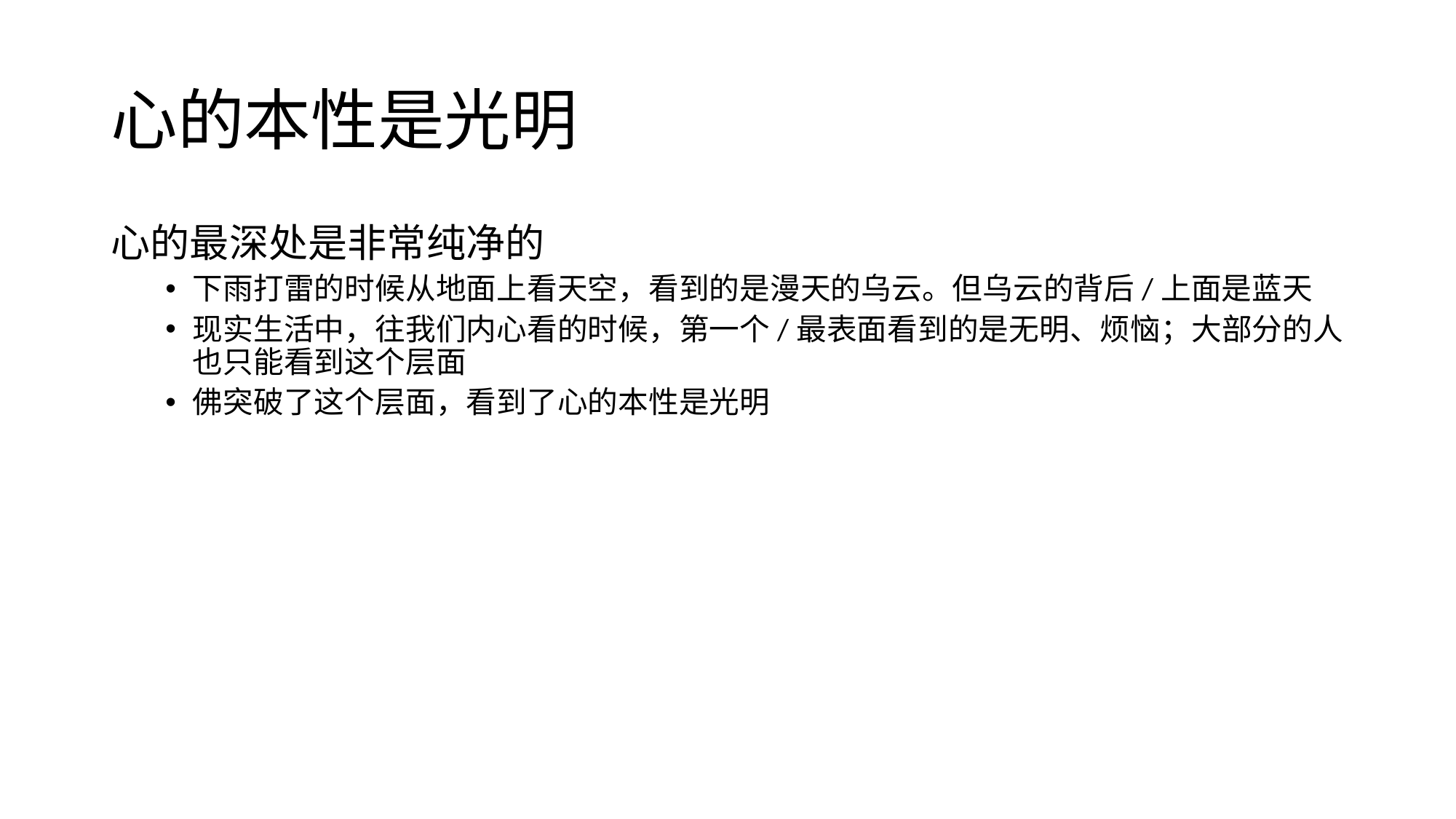

# 心的本性是光明
心的最深处是非常纯净的
下雨打雷的时候从地面上看天空，看到的是漫天的乌云。但乌云的背后/上面是蓝天
现实生活中，往我们内心看的时候，第一个/最表面看到的是无明、烦恼；大部分的人也只能看到这个层面
佛突破了这个层面，看到了心的本性是光明